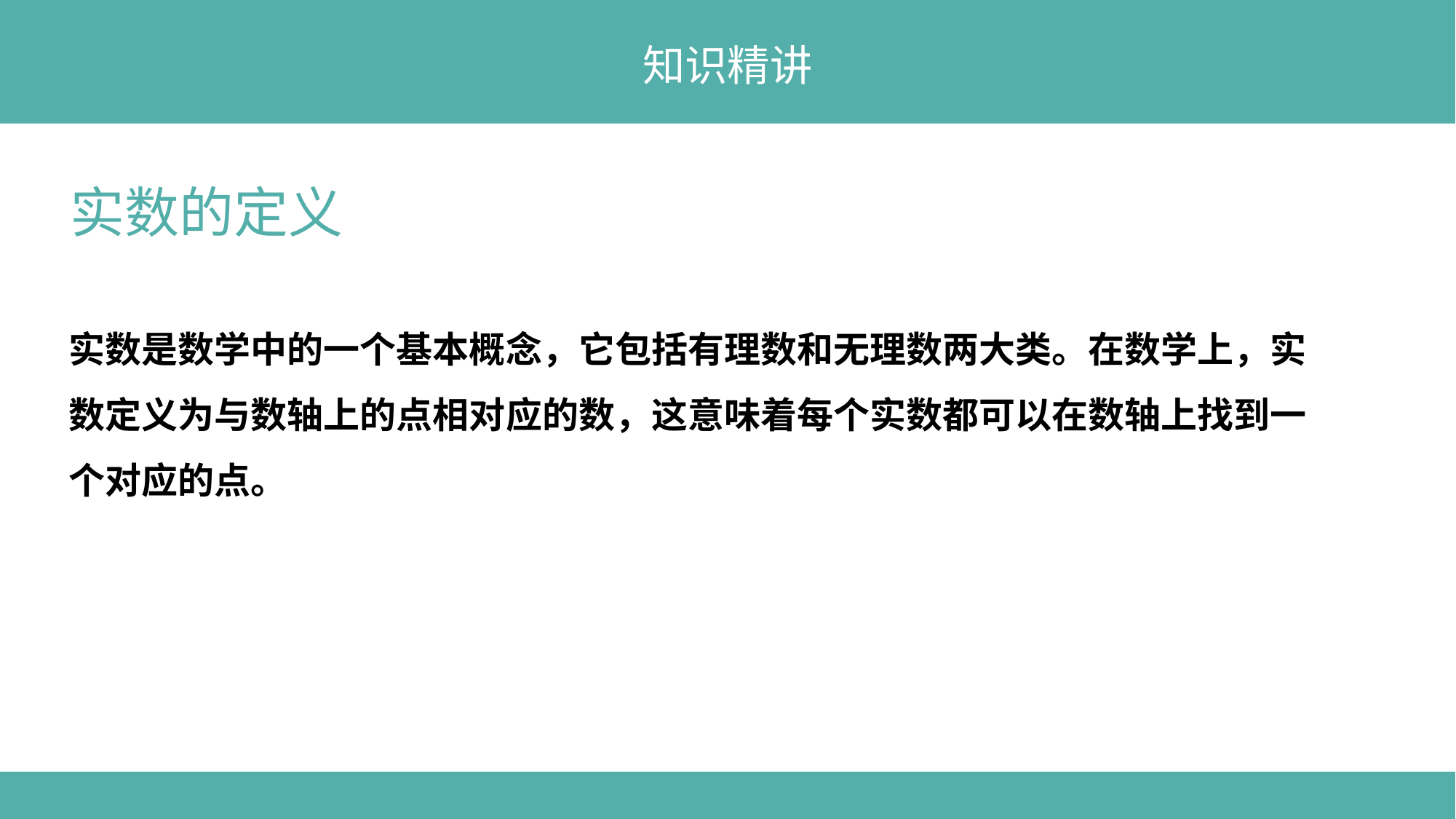

知识精讲

实数的定义
实数是数学中的一个基本概念，它包括有理数和无理数两大类。在数学上，实数定义为与数轴上的点相对应的数，这意味着每个实数都可以在数轴上找到一个对应的点。